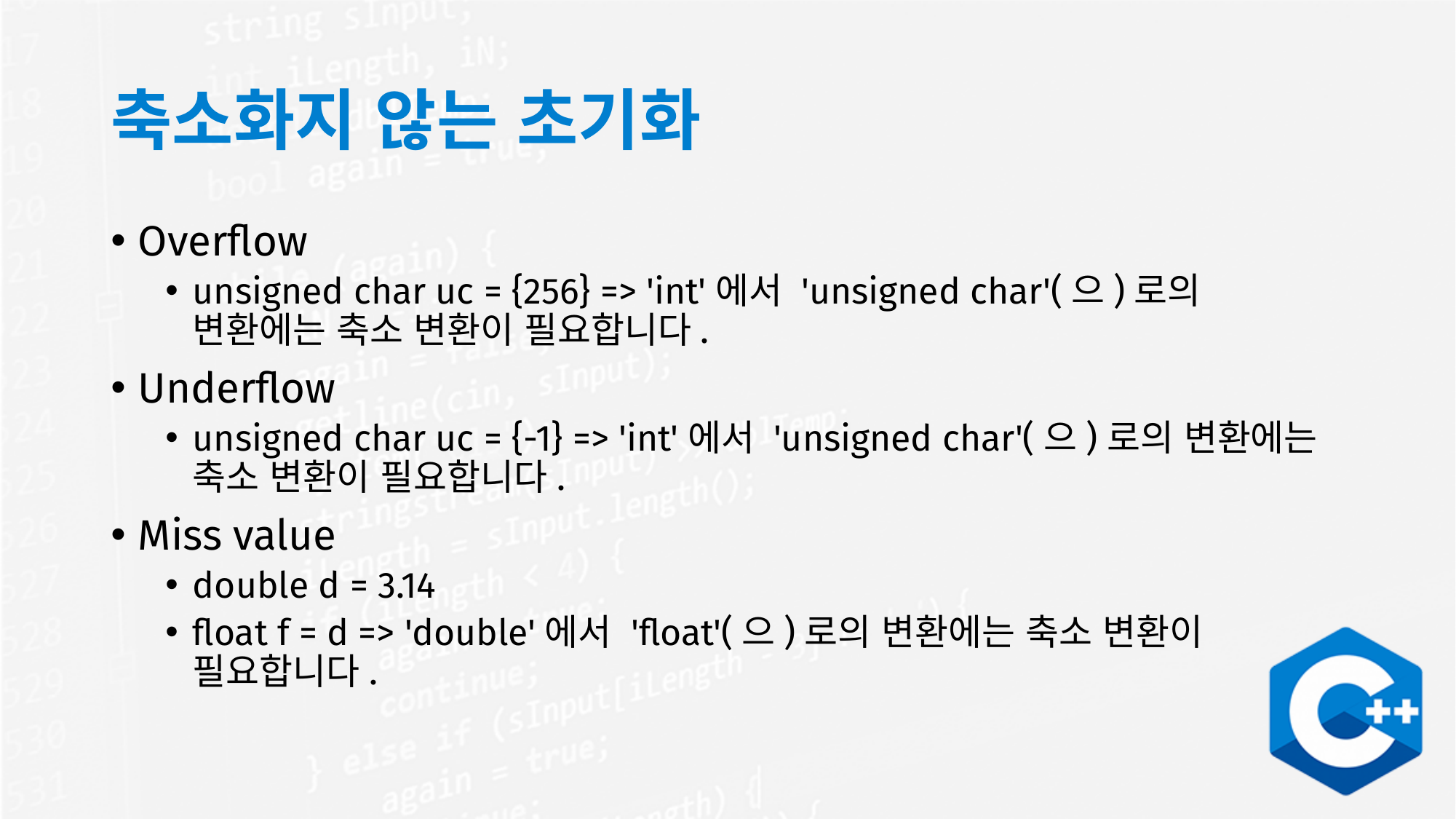

# 축소화지 않는 초기화
Overflow
unsigned char uc = {256} => 'int'에서 'unsigned char'(으)로의 변환에는 축소 변환이 필요합니다.
Underflow
unsigned char uc = {-1} => 'int'에서 'unsigned char'(으)로의 변환에는 축소 변환이 필요합니다.
Miss value
double d = 3.14
float f = d => 'double'에서 'float'(으)로의 변환에는 축소 변환이 필요합니다.